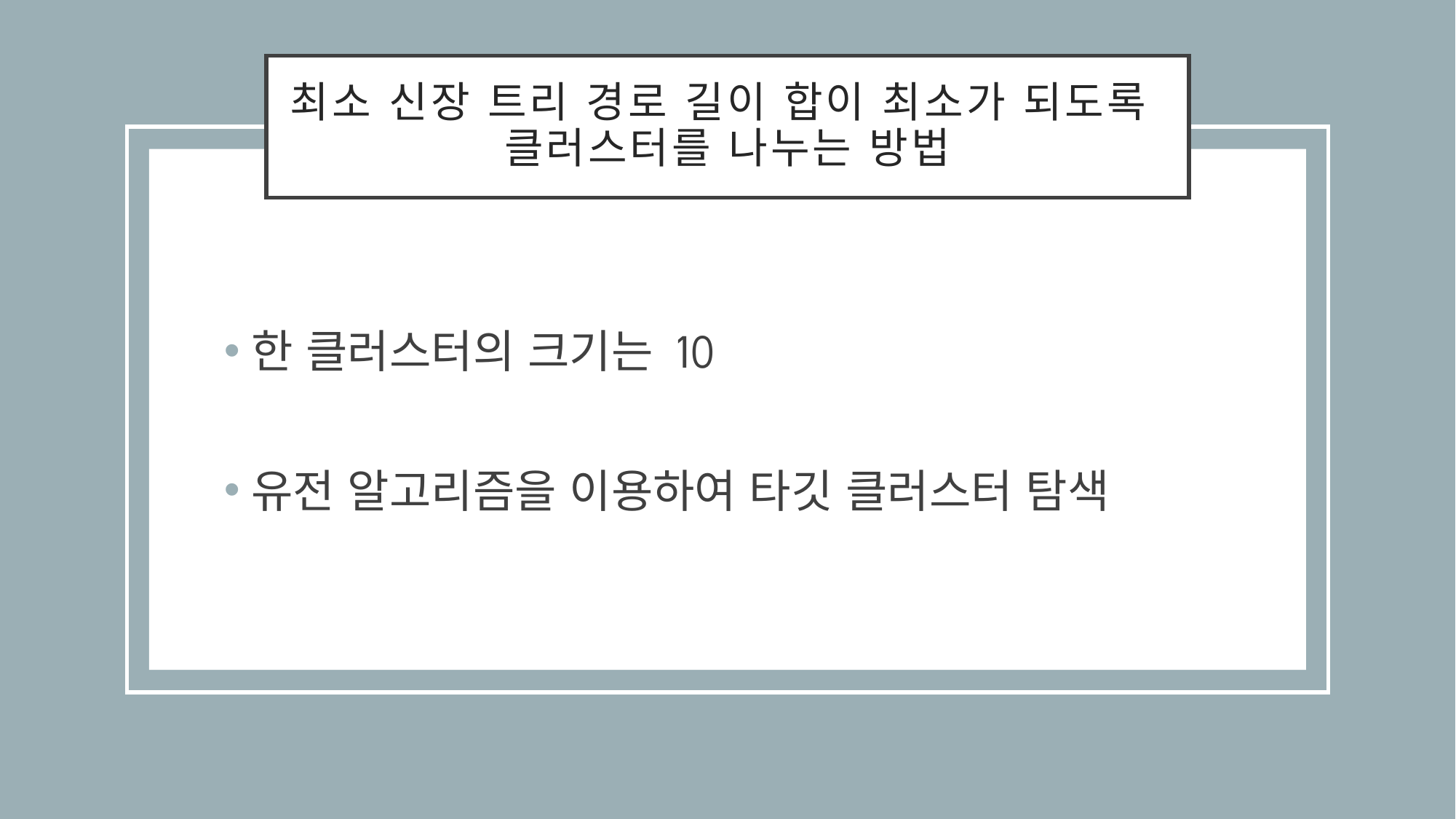

# 최소 신장 트리 경로 길이 합이 최소가 되도록 클러스터를 나누는 방법

한 클러스터의 크기는 10

유전 알고리즘을 이용하여 타깃 클러스터 탐색